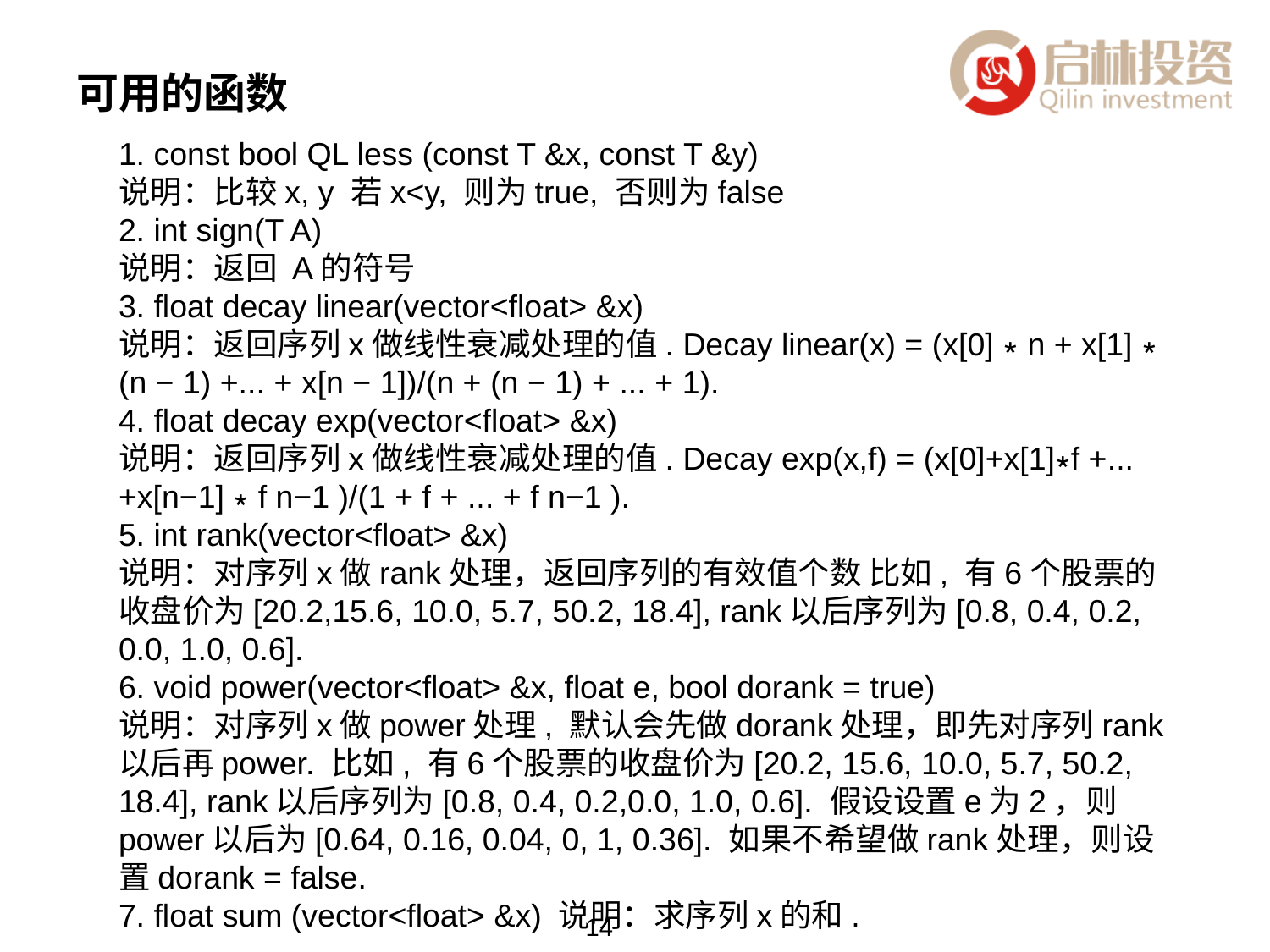

# 可用的函数
1. const bool QL less (const T &x, const T &y)
说明：比较x, y 若x<y, 则为true, 否则为false
2. int sign(T A)
说明：返回 A的符号
3. float decay linear(vector<float> &x)
说明：返回序列x做线性衰减处理的值. Decay linear(x) = (x[0] ∗ n + x[1] ∗ (n − 1) +... + x[n − 1])/(n + (n − 1) + ... + 1).
4. float decay exp(vector<float> &x)
说明：返回序列x做线性衰减处理的值. Decay exp(x,f) = (x[0]+x[1]∗f +... +x[n−1] ∗ f n−1 )/(1 + f + ... + f n−1 ).
5. int rank(vector<float> &x)
说明：对序列x做rank处理，返回序列的有效值个数 比如, 有6个股票的收盘价为[20.2,15.6, 10.0, 5.7, 50.2, 18.4], rank以后序列为[0.8, 0.4, 0.2, 0.0, 1.0, 0.6].
6. void power(vector<float> &x, float e, bool dorank = true)
说明：对序列x做power处理, 默认会先做dorank处理，即先对序列rank以后再power. 比如, 有6个股票的收盘价为[20.2, 15.6, 10.0, 5.7, 50.2, 18.4], rank以后序列为[0.8, 0.4, 0.2,0.0, 1.0, 0.6]. 假设设置e为2，则power以后为[0.64, 0.16, 0.04, 0, 1, 0.36]. 如果不希望做rank处理，则设置dorank = false.
7. float sum (vector<float> &x) 说明：求序列x的和.